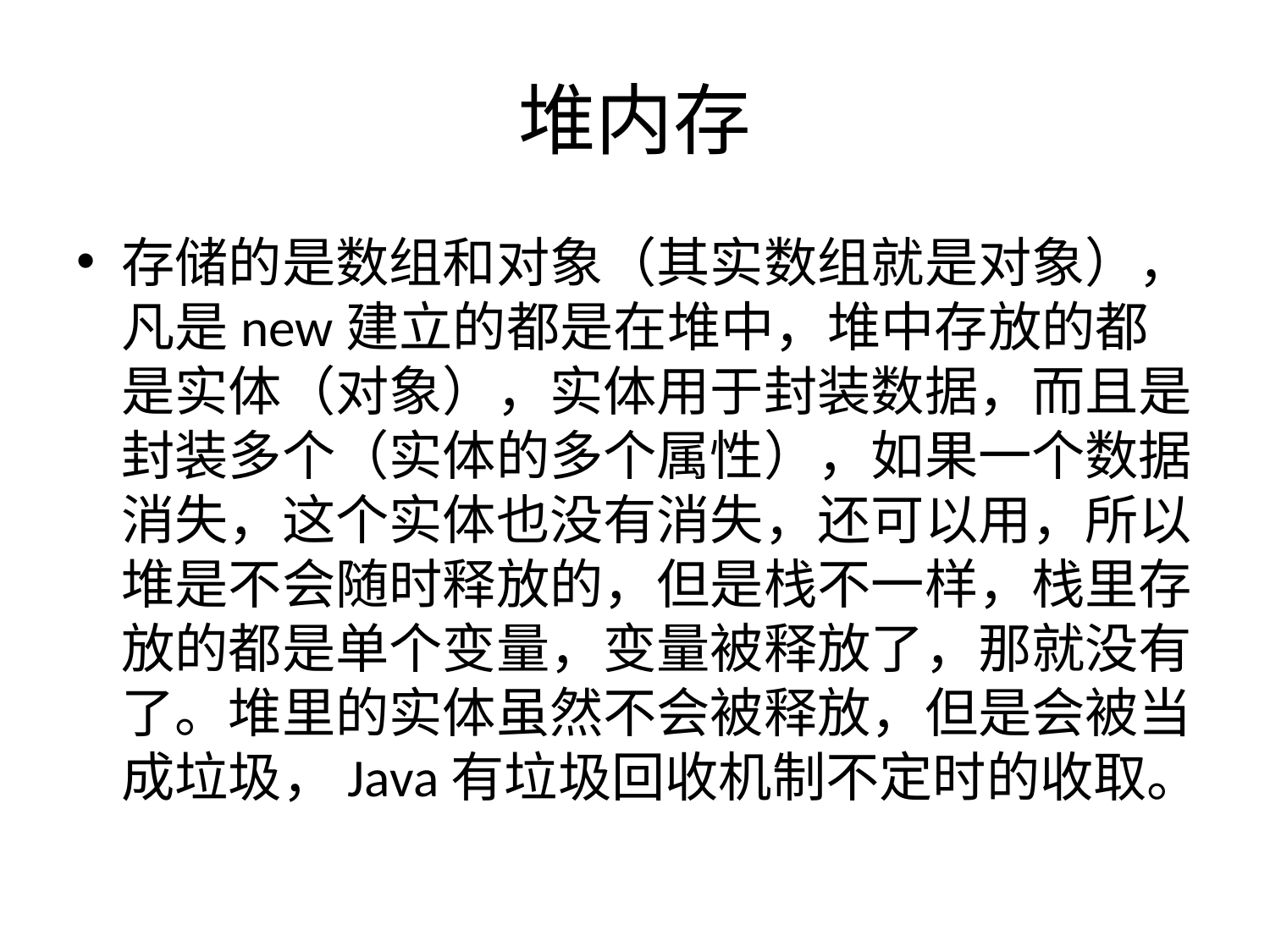

# 堆内存
存储的是数组和对象（其实数组就是对象），凡是new建立的都是在堆中，堆中存放的都是实体（对象），实体用于封装数据，而且是封装多个（实体的多个属性），如果一个数据消失，这个实体也没有消失，还可以用，所以堆是不会随时释放的，但是栈不一样，栈里存放的都是单个变量，变量被释放了，那就没有了。堆里的实体虽然不会被释放，但是会被当成垃圾，Java有垃圾回收机制不定时的收取。